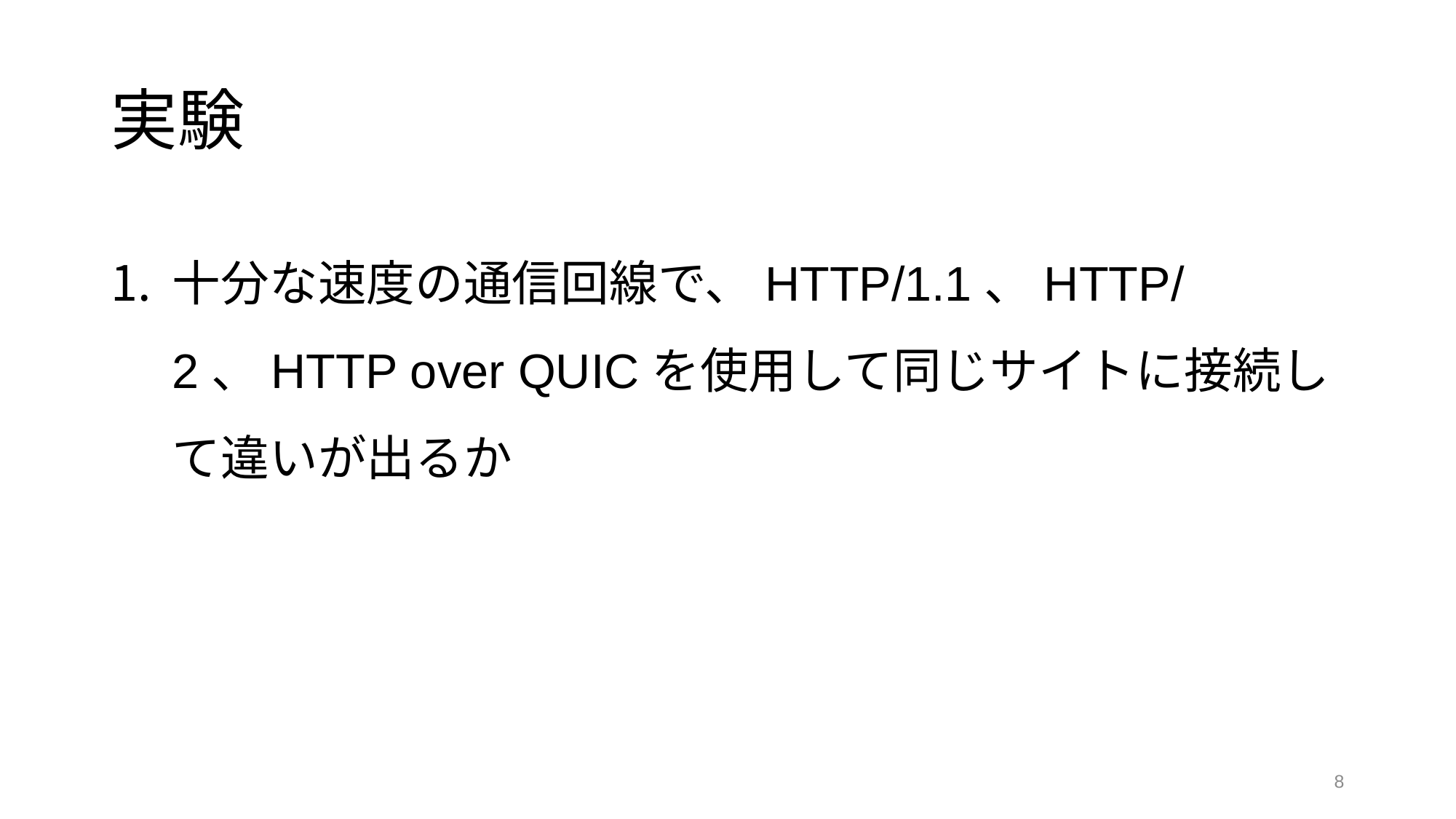

# 実験
十分な速度の通信回線で、HTTP/1.1、HTTP/2、HTTP over QUICを使用して同じサイトに接続して違いが出るか

8